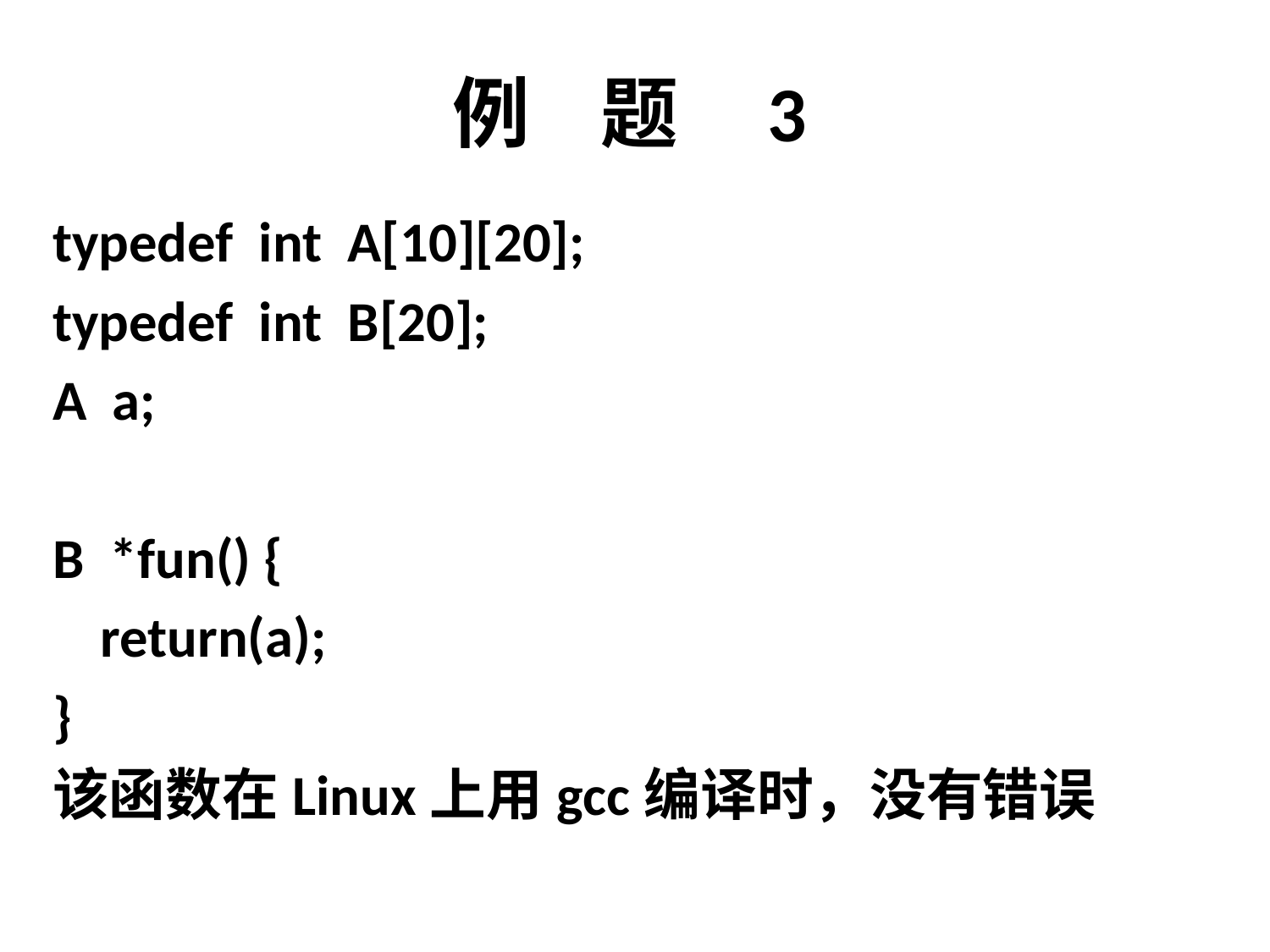

# 例    题    3
typedef  int  A[10][20];
typedef  int  B[20];
A  a;

B  *fun() {
	return(a);
}
该函数在Linux上用gcc编译时，没有错误